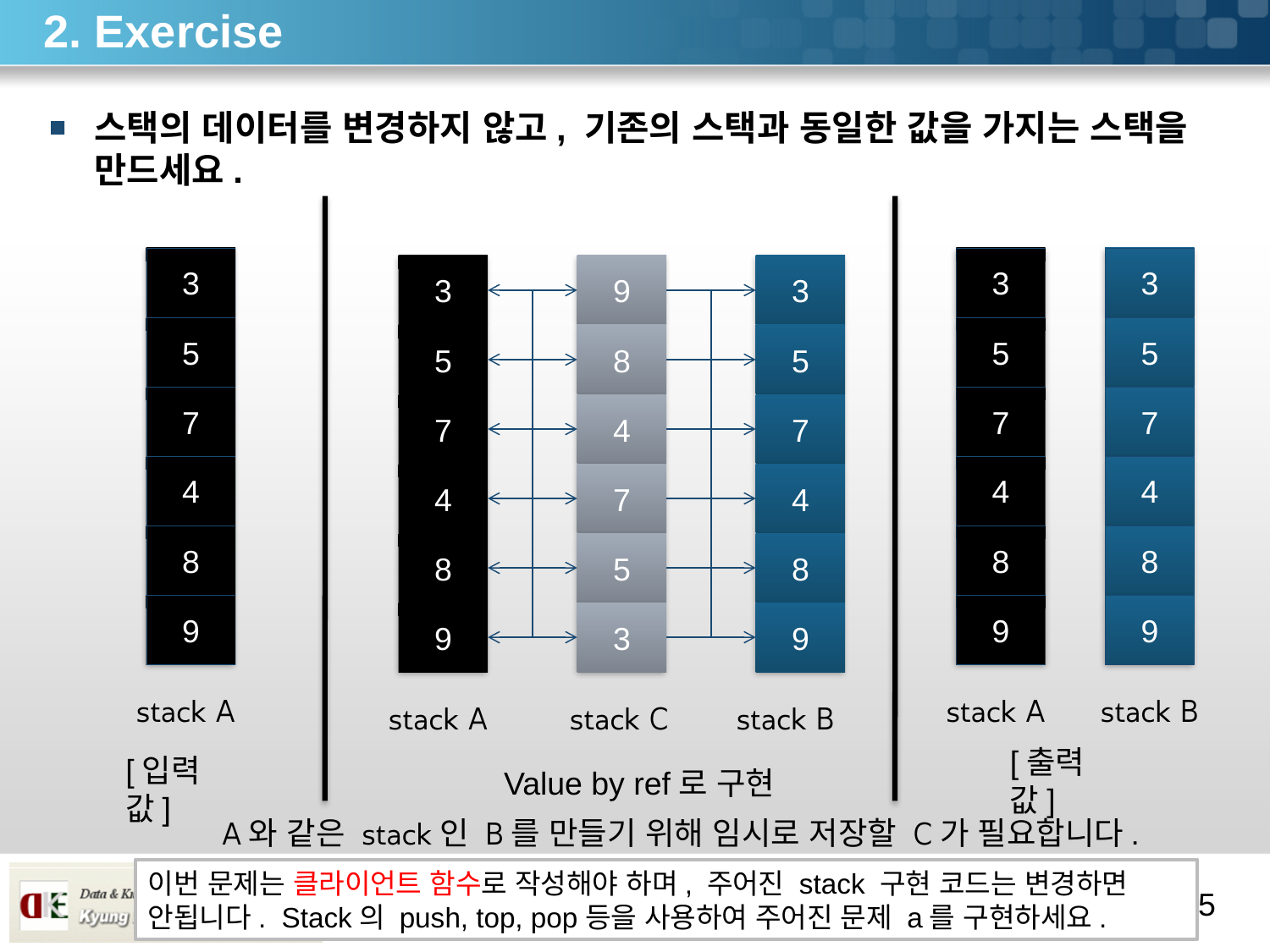

# 2. Exercise
스택의 데이터를 변경하지 않고, 기존의 스택과 동일한 값을 가지는 스택을 만드세요.

3
5
7
4
8
9
3
5
7
4
8
9
3
5
7
4
8
9
3
5
7
4
8
9
9
8
4
7
5
3
3
5
7
4
8
9
stack A
stack A
stack B
stack A
stack C
stack B
[출력값]
[입력값]
Value by ref로 구현
A와 같은 stack인 B를 만들기 위해 임시로 저장할 C가 필요합니다.
이번 문제는 클라이언트 함수로 작성해야 하며, 주어진 stack 구현 코드는 변경하면 안됩니다.  Stack의 push, top, pop등을 사용하여 주어진 문제 a를 구현하세요.